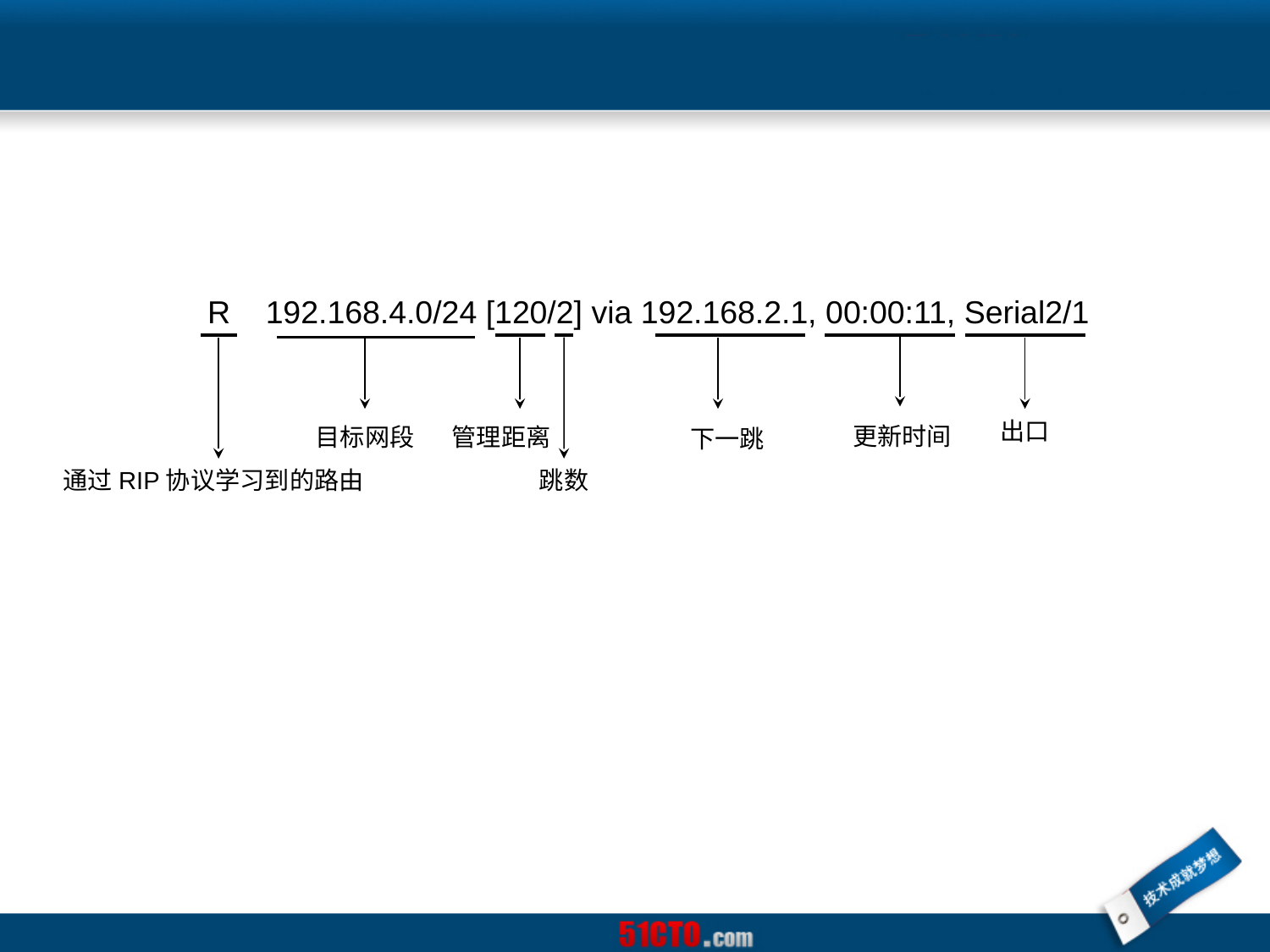

R    192.168.4.0/24 [120/2] via 192.168.2.1, 00:00:11, Serial2/1
出口
更新时间
目标网段
管理距离
下一跳
通过RIP协议学习到的路由
跳数